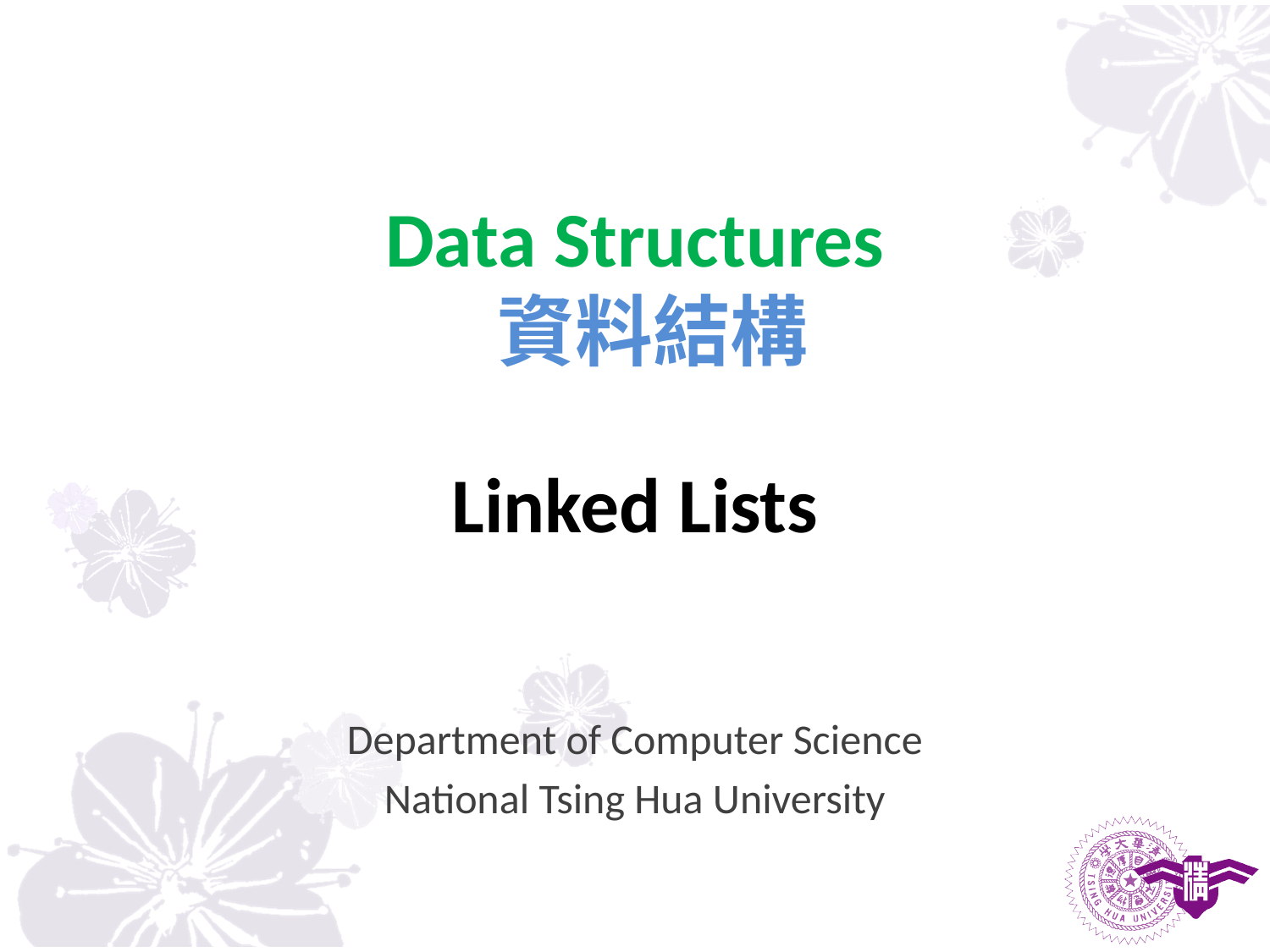

# Data Structures 資料結構
Linked Lists
Department of Computer Science
National Tsing Hua University